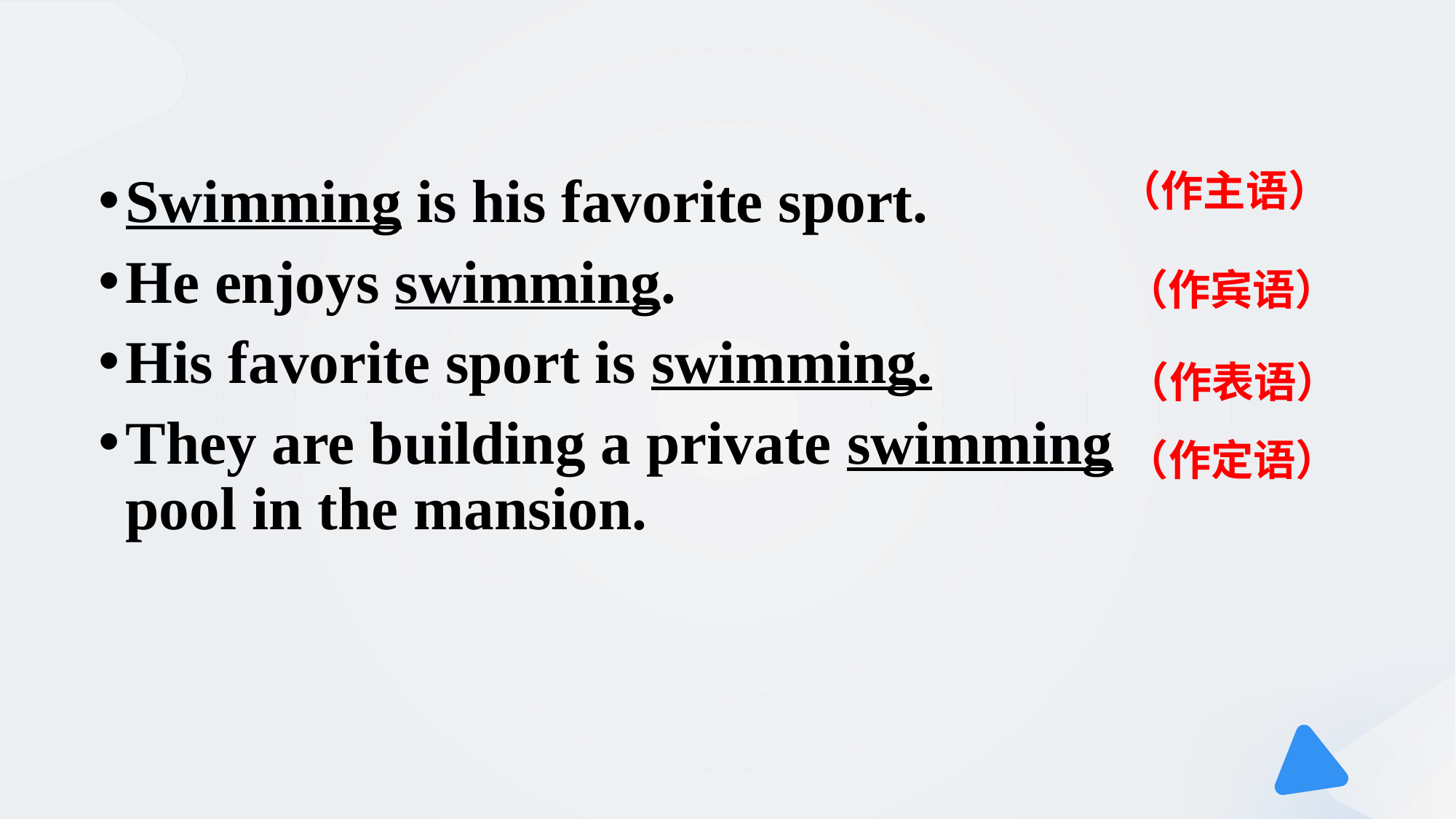

Swimming is his favorite sport.
He enjoys swimming.
His favorite sport is swimming.
They are building a private swimming pool in the mansion.
（作主语）
（作宾语）
（作表语）
（作定语）